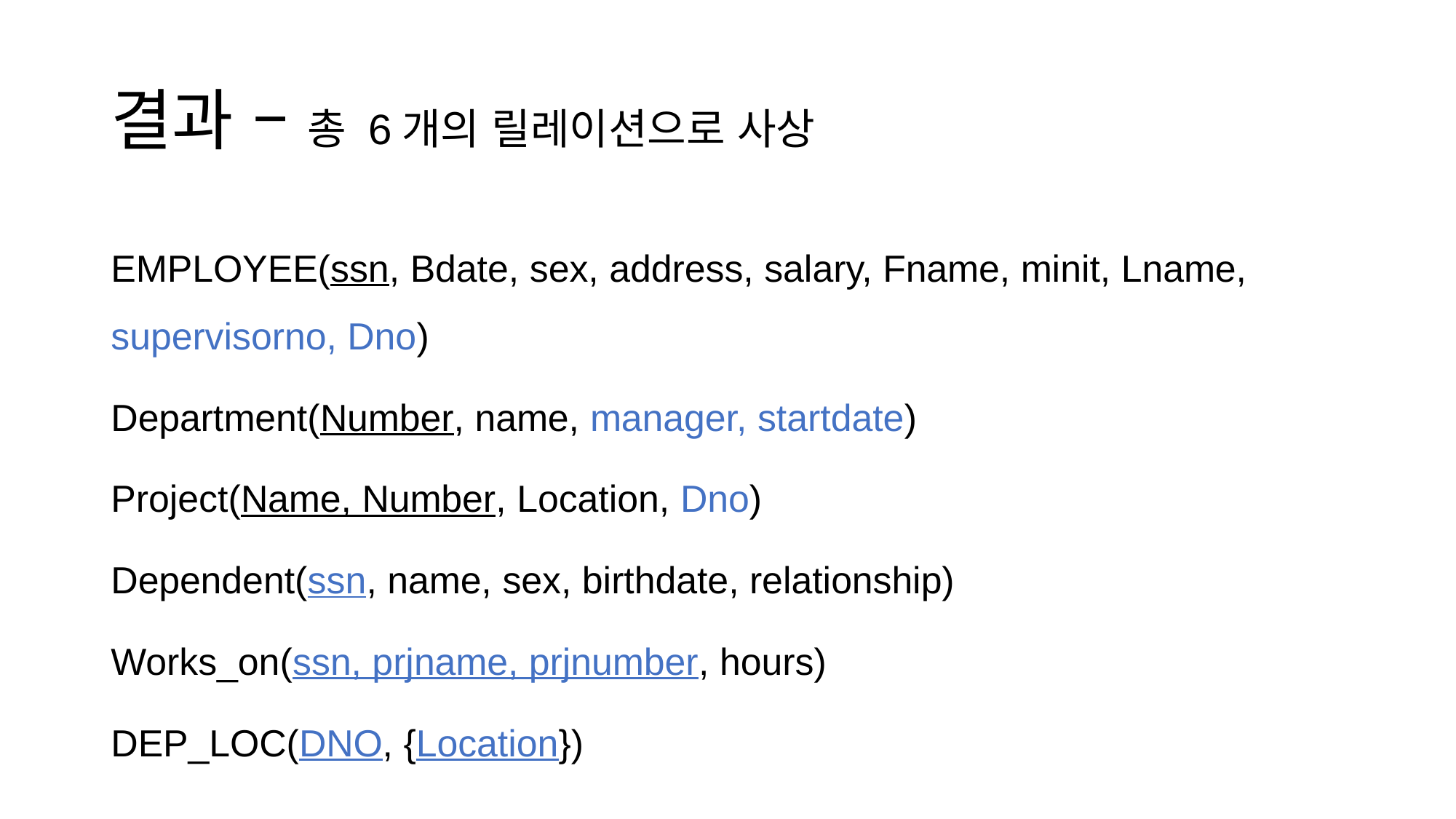

# 결과 – 총 6개의 릴레이션으로 사상
EMPLOYEE(ssn, Bdate, sex, address, salary, Fname, minit, Lname, supervisorno, Dno)
Department(Number, name, manager, startdate)
Project(Name, Number, Location, Dno)
Dependent(ssn, name, sex, birthdate, relationship)
Works_on(ssn, prjname, prjnumber, hours)
DEP_LOC(DNO, {Location})